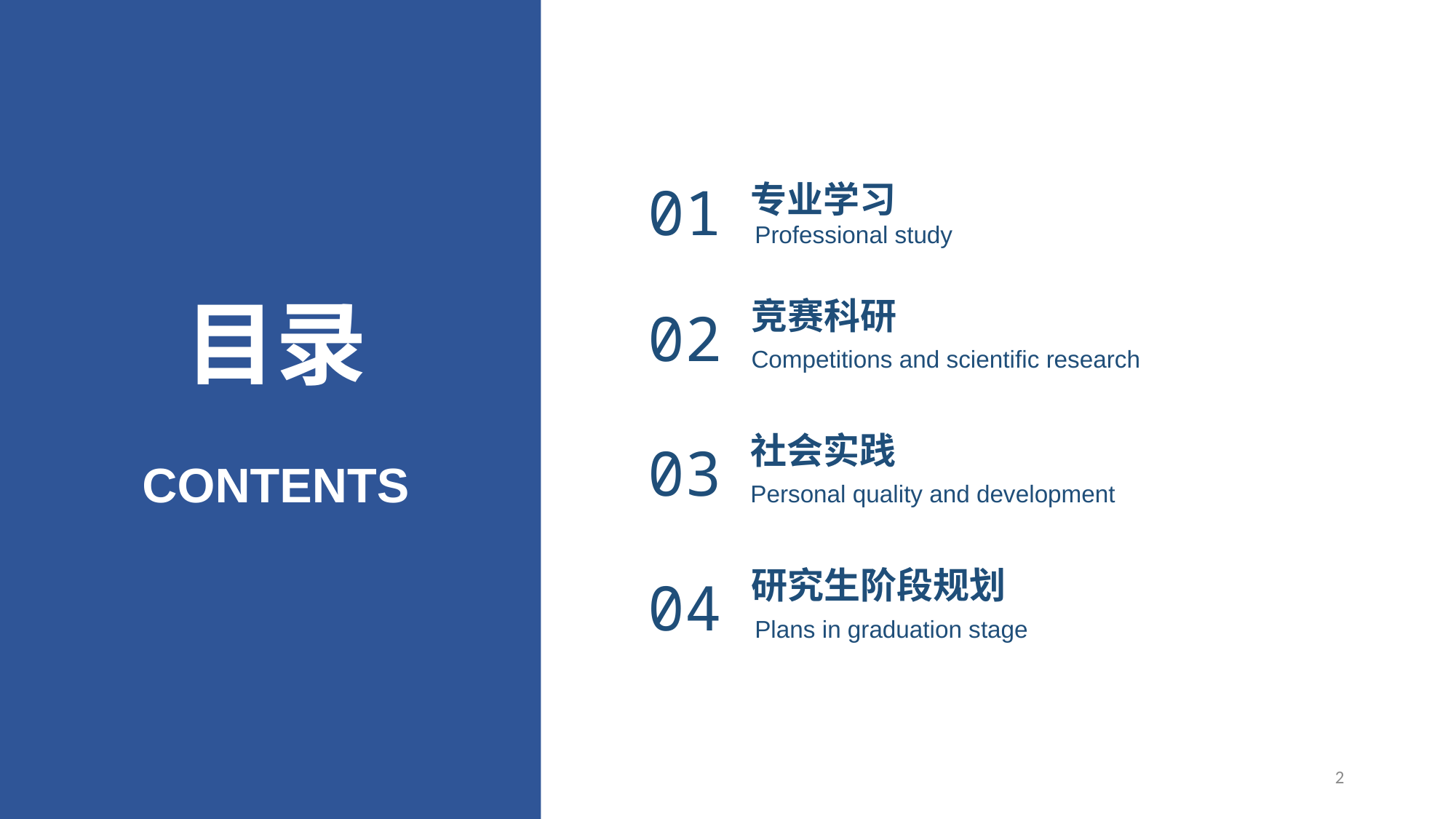

01
专业学习
Professional study
目录

CONTENTS

02
竞赛科研
Competitions and scientific research
03
社会实践
Personal quality and development
04
研究生阶段规划
Plans in graduation stage
2